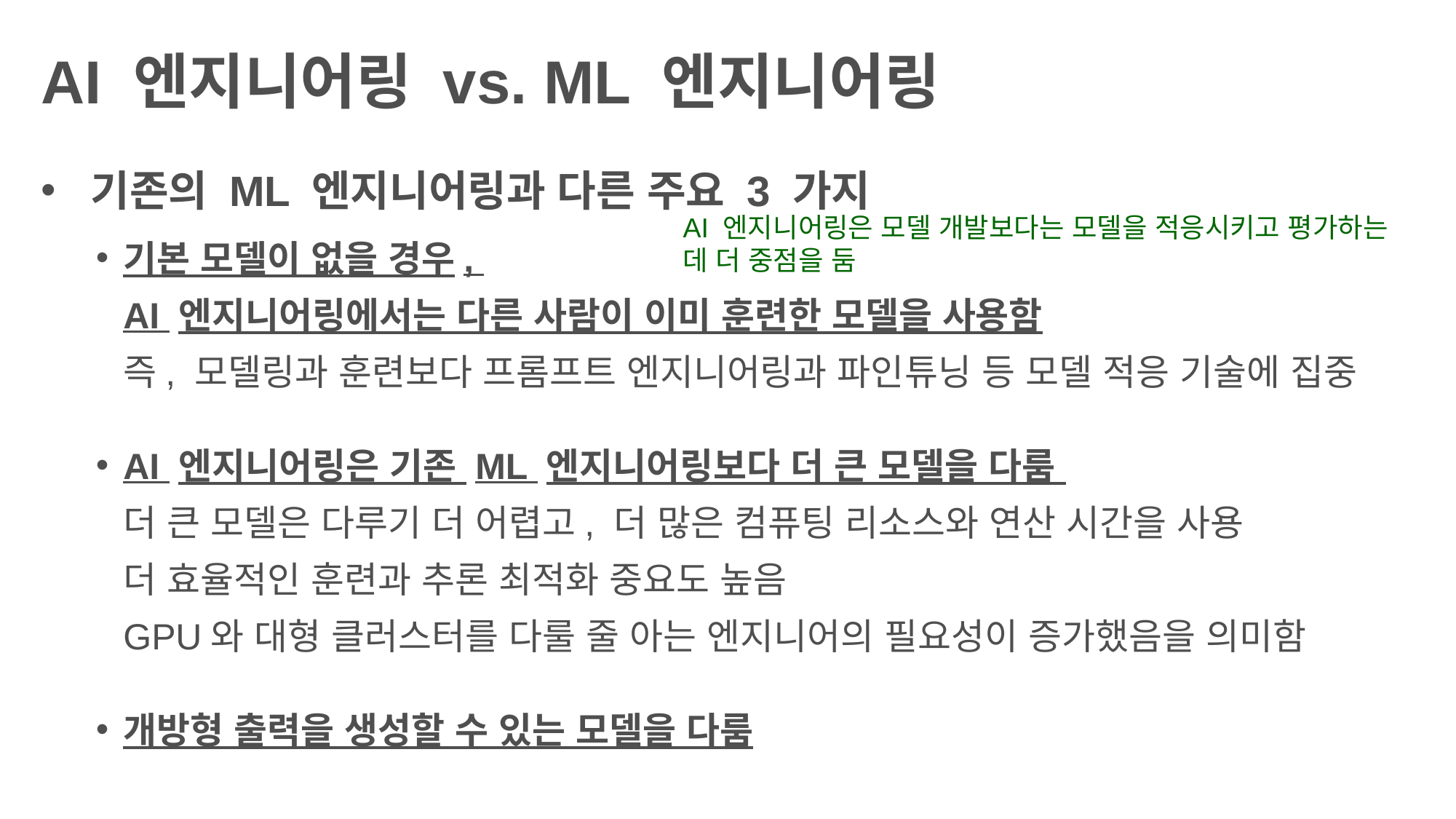

# AI 엔지니어링 vs. ML 엔지니어링
 기존의 ML 엔지니어링과 다른 주요 3 가지
기본 모델이 없을 경우,
AI 엔지니어링에서는 다른 사람이 이미 훈련한 모델을 사용함
즉, 모델링과 훈련보다 프롬프트 엔지니어링과 파인튜닝 등 모델 적응 기술에 집중

AI 엔지니어링은 기존 ML 엔지니어링보다 더 큰 모델을 다룸
더 큰 모델은 다루기 더 어렵고, 더 많은 컴퓨팅 리소스와 연산 시간을 사용
더 효율적인 훈련과 추론 최적화 중요도 높음
GPU와 대형 클러스터를 다룰 줄 아는 엔지니어의 필요성이 증가했음을 의미함

개방형 출력을 생성할 수 있는 모델을 다룸
AI 엔지니어링은 모델 개발보다는 모델을 적응시키고 평가하는 데 더 중점을 둠